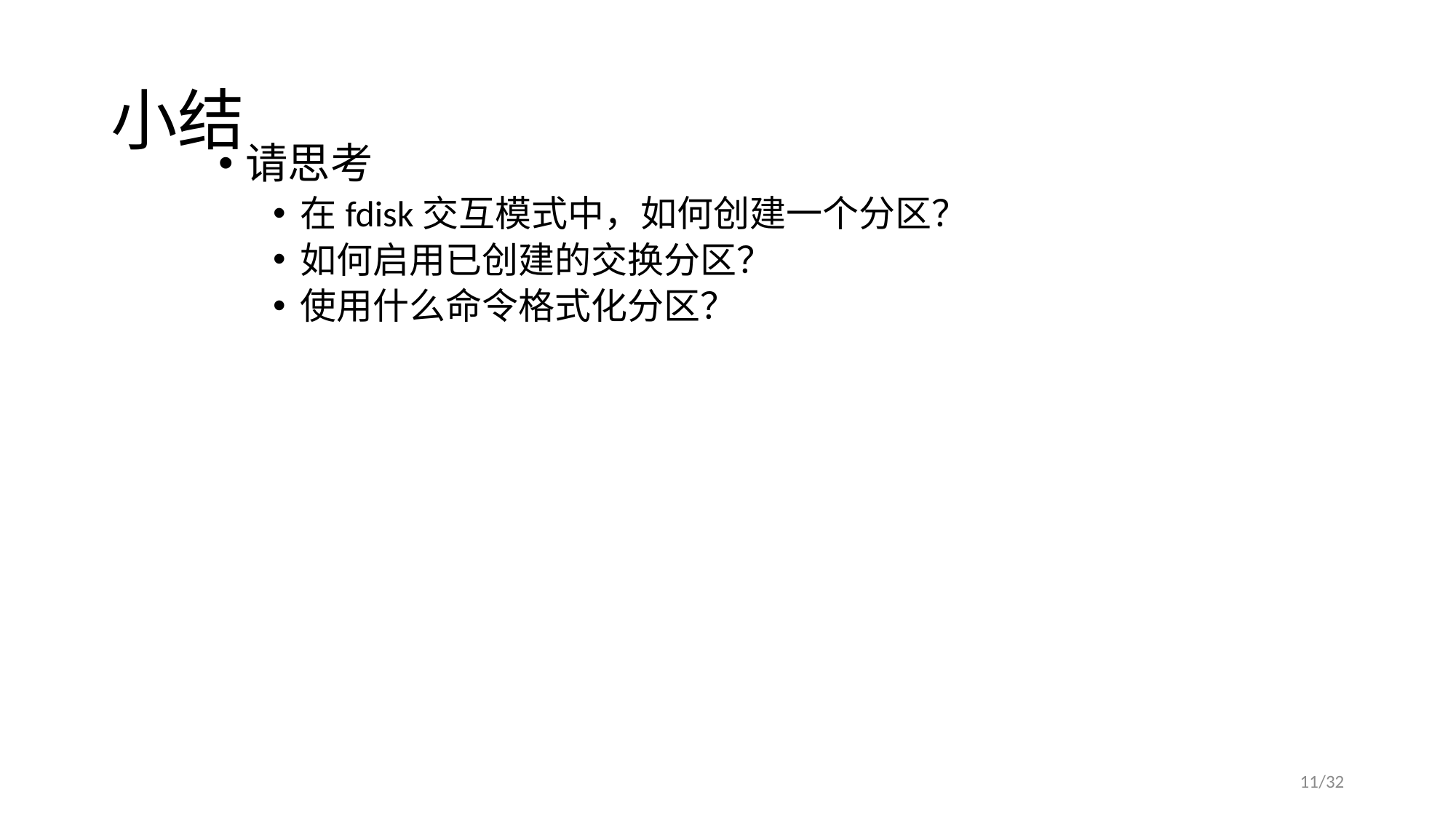

# 小结
请思考
在fdisk交互模式中，如何创建一个分区？
如何启用已创建的交换分区？
使用什么命令格式化分区？
11/32